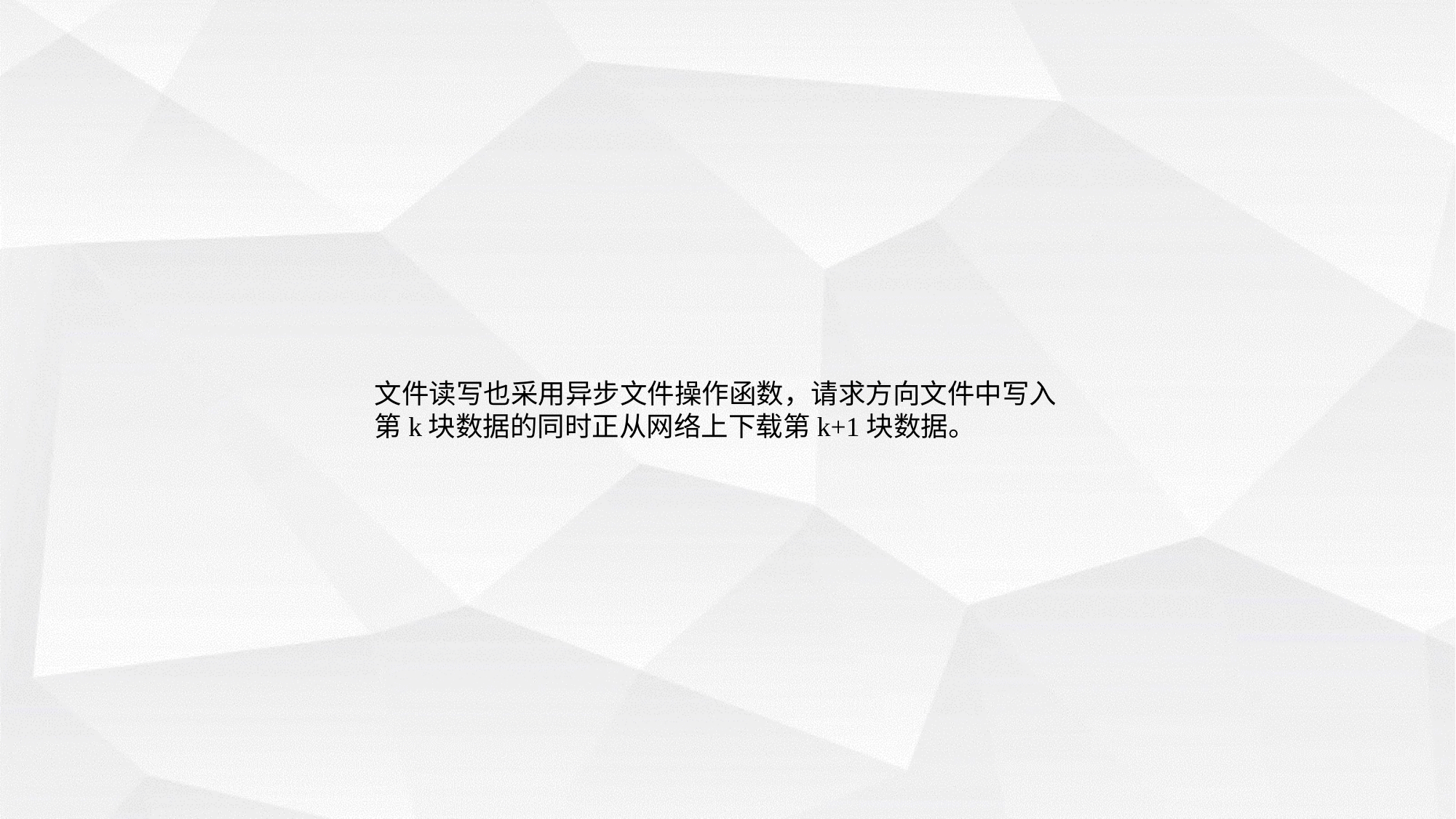

文件读写也采用异步文件操作函数，请求方向文件中写入第k块数据的同时正从网络上下载第k+1块数据。